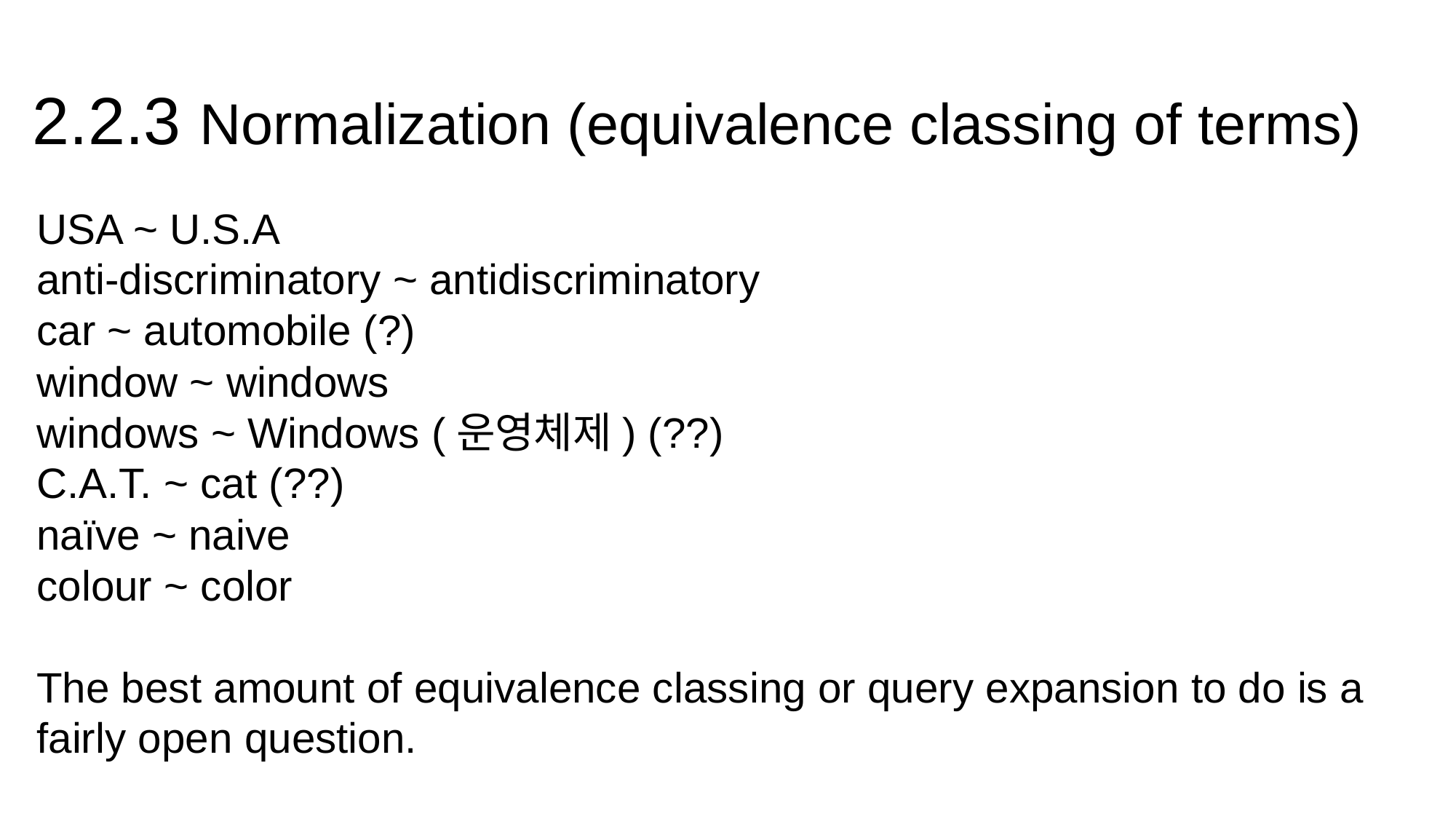

# 2.2.3 Normalization (equivalence classing of terms)
USA ~ U.S.A
anti-discriminatory ~ antidiscriminatory
car ~ automobile (?)
window ~ windows
windows ~ Windows (운영체제) (??)
C.A.T. ~ cat (??)
naïve ~ naive
colour ~ color

The best amount of equivalence classing or query expansion to do is a fairly open question.